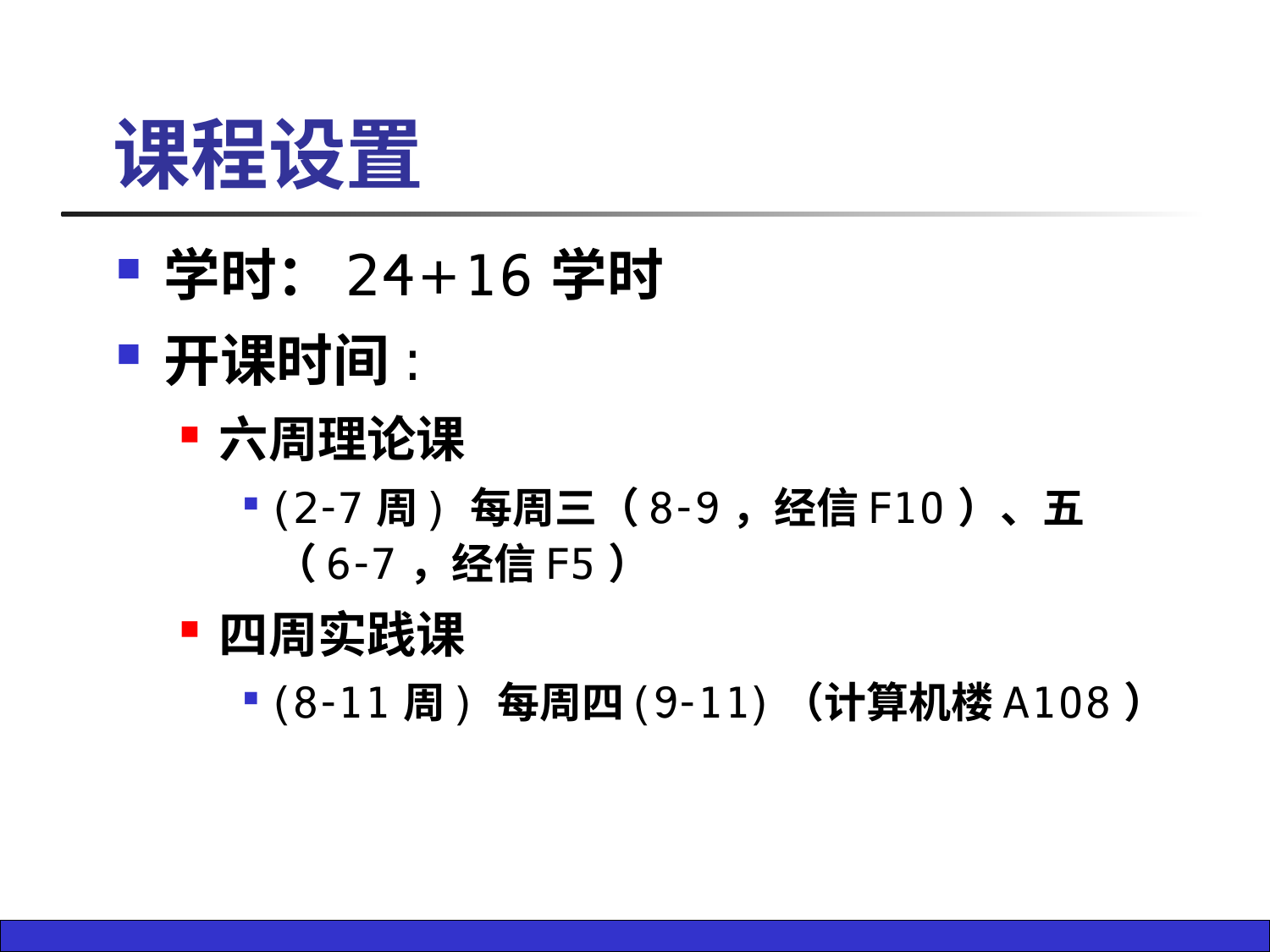

# 课程设置
学时：24+16学时
开课时间:
六周理论课
(2-7周) 每周三（8-9，经信F10）、五（6-7，经信F5）
四周实践课
(8-11周) 每周四(9-11)（计算机楼A108）